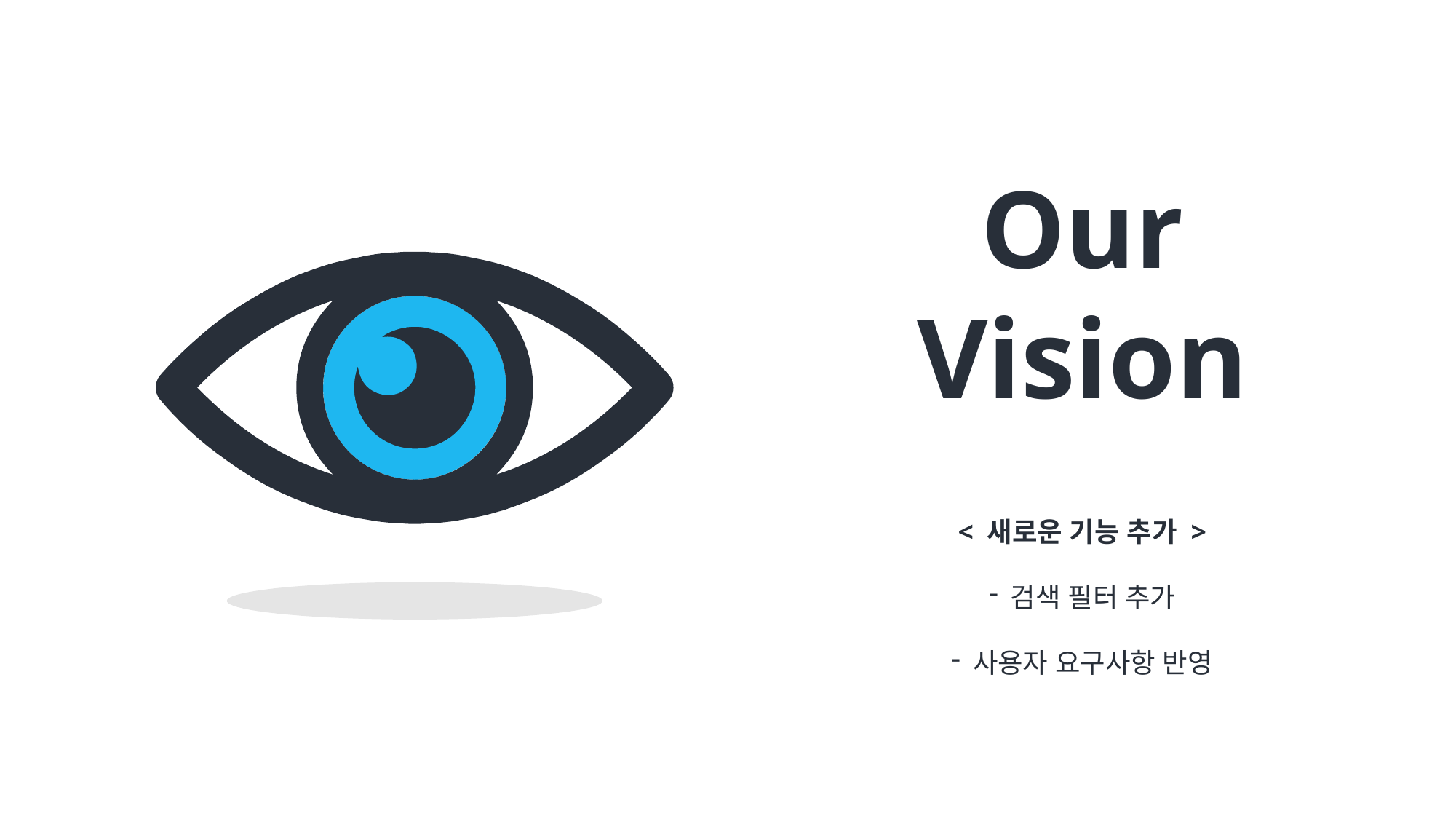

Our Vision

< 새로운 기능 추가 >

검색 필터 추가

사용자 요구사항 반영